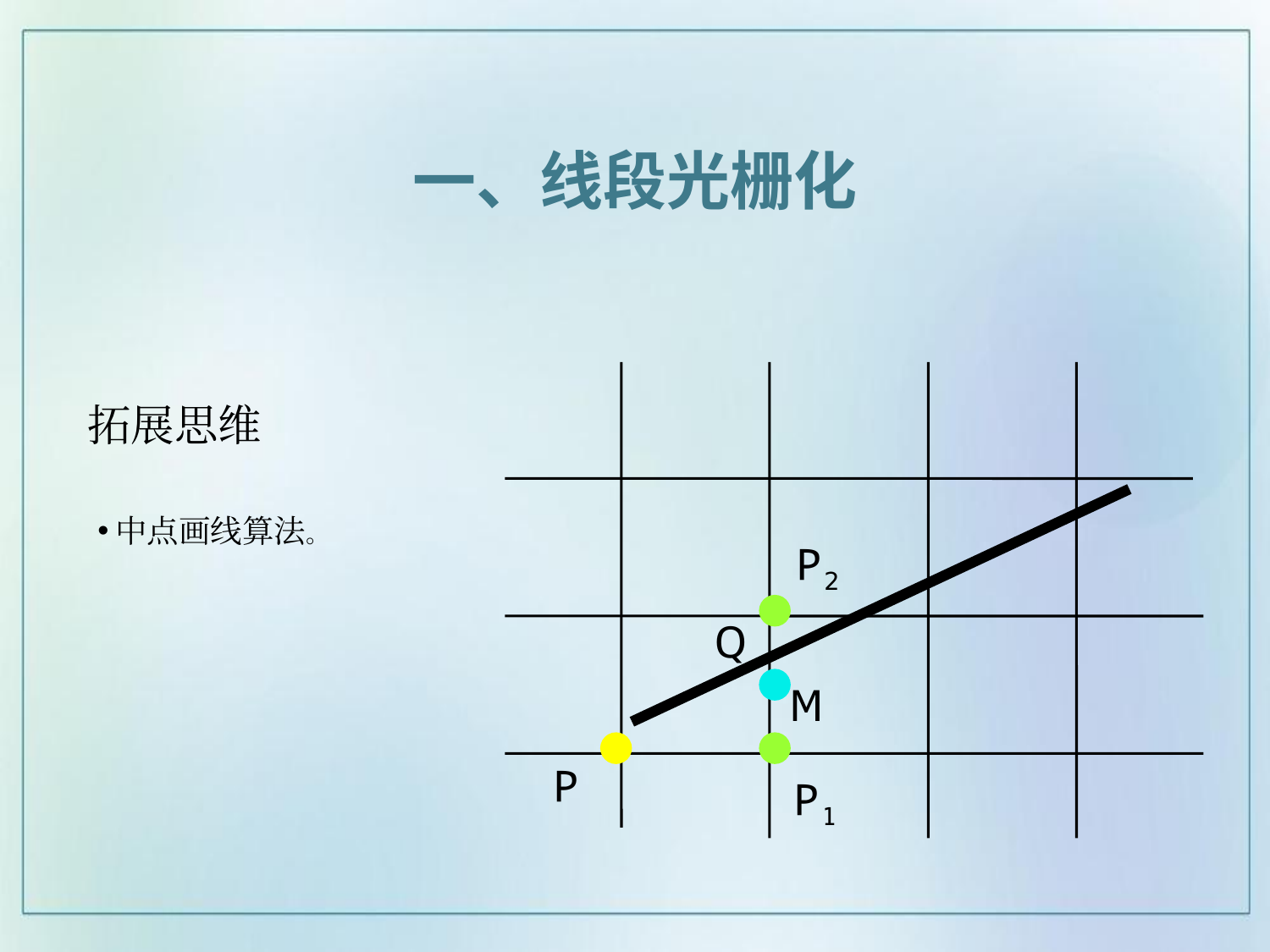

一、线段光栅化

P2

Q

M

P
P1
# 拓展思维
中点画线算法。